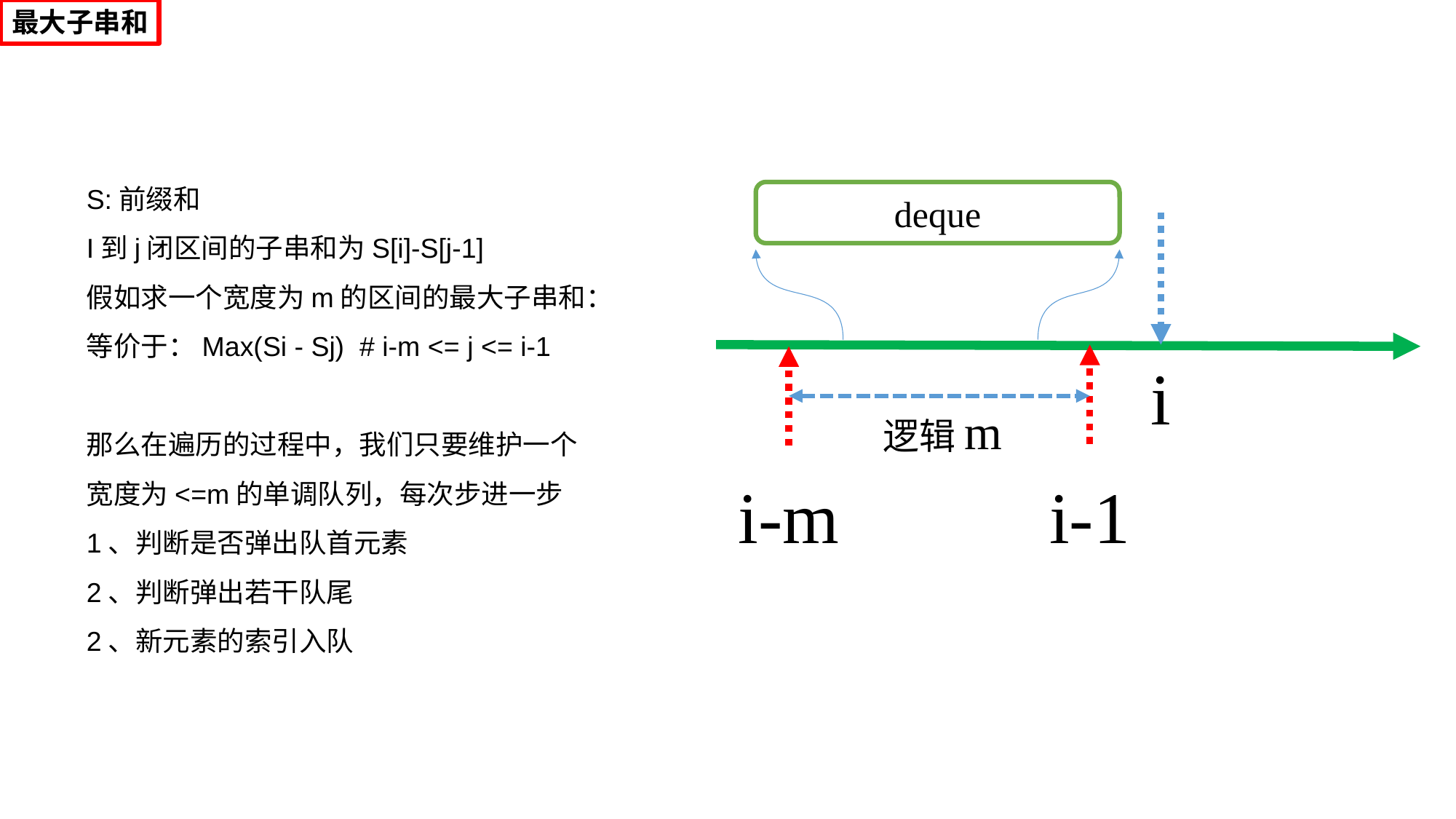

最大子串和
S:前缀和
I到j闭区间的子串和为S[i]-S[j-1]
假如求一个宽度为m的区间的最大子串和：
等价于：Max(Si - Sj)  # i-m <= j <= i-1

那么在遍历的过程中，我们只要维护一个
宽度为<=m的单调队列，每次步进一步
1、判断是否弹出队首元素
2、判断弹出若干队尾
2、新元素的索引入队
deque
i
逻辑m
i-m
i-1